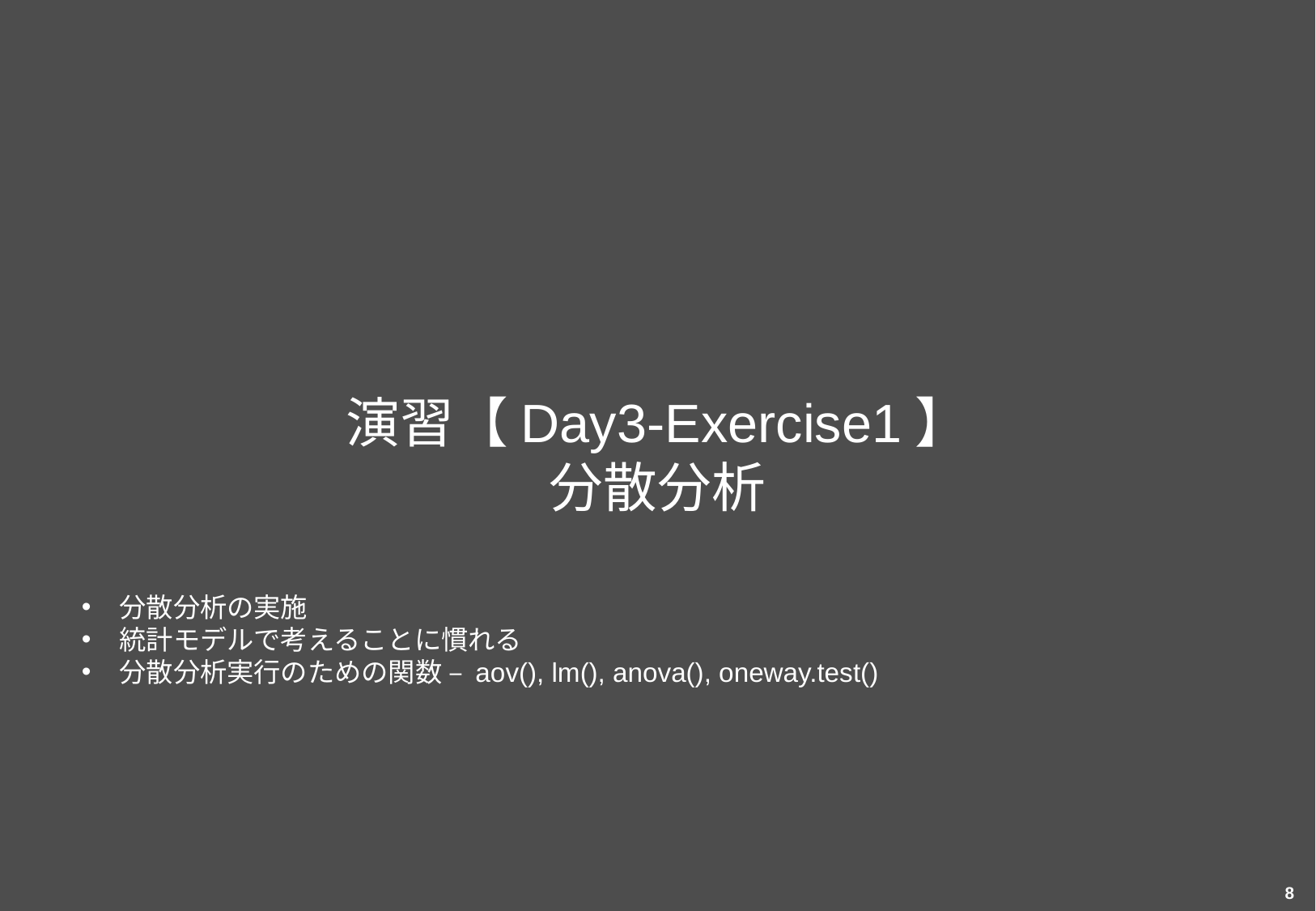

# 演習【Day3-Exercise1】 分散分析
分散分析の実施
統計モデルで考えることに慣れる
分散分析実行のための関数 – aov(), lm(), anova(), oneway.test()

8